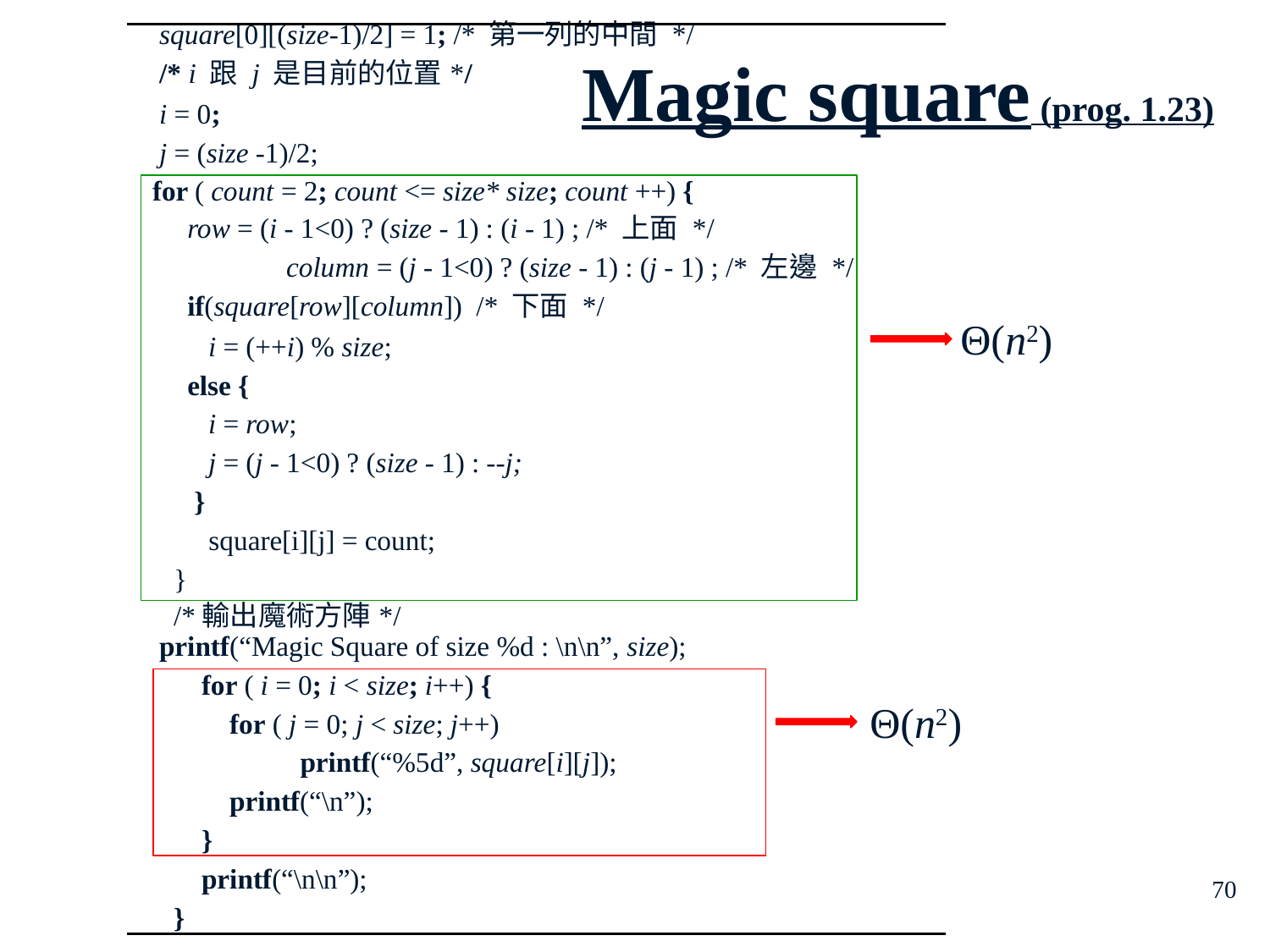

| square[0][(size-1)/2] = 1; /\* 第一列的中間 \*/ /\* i 跟 j 是目前的位置\*/ i = 0; j = (size -1)/2; for ( count = 2; count <= size\* size; count ++) { row = (i - 1<0) ? (size - 1) : (i - 1) ; /\* 上面 \*/ column = (j - 1<0) ? (size - 1) : (j - 1) ; /\* 左邊 \*/ if(square[row][column]) /\* 下面 \*/ i = (++i) % size; else { i = row; j = (j - 1<0) ? (size - 1) : --j; } square[i][j] = count; } /\*輸出魔術方陣\*/ printf(“Magic Square of size %d : \n\n”, size); for ( i = 0; i < size; i++) { for ( j = 0; j < size; j++) printf(“%5d”, square[i][j]); printf(“\n”); } printf(“\n\n”); } |
| --- |
# Magic square (prog. 1.23)

Θ(n2)

Θ(n2)

70